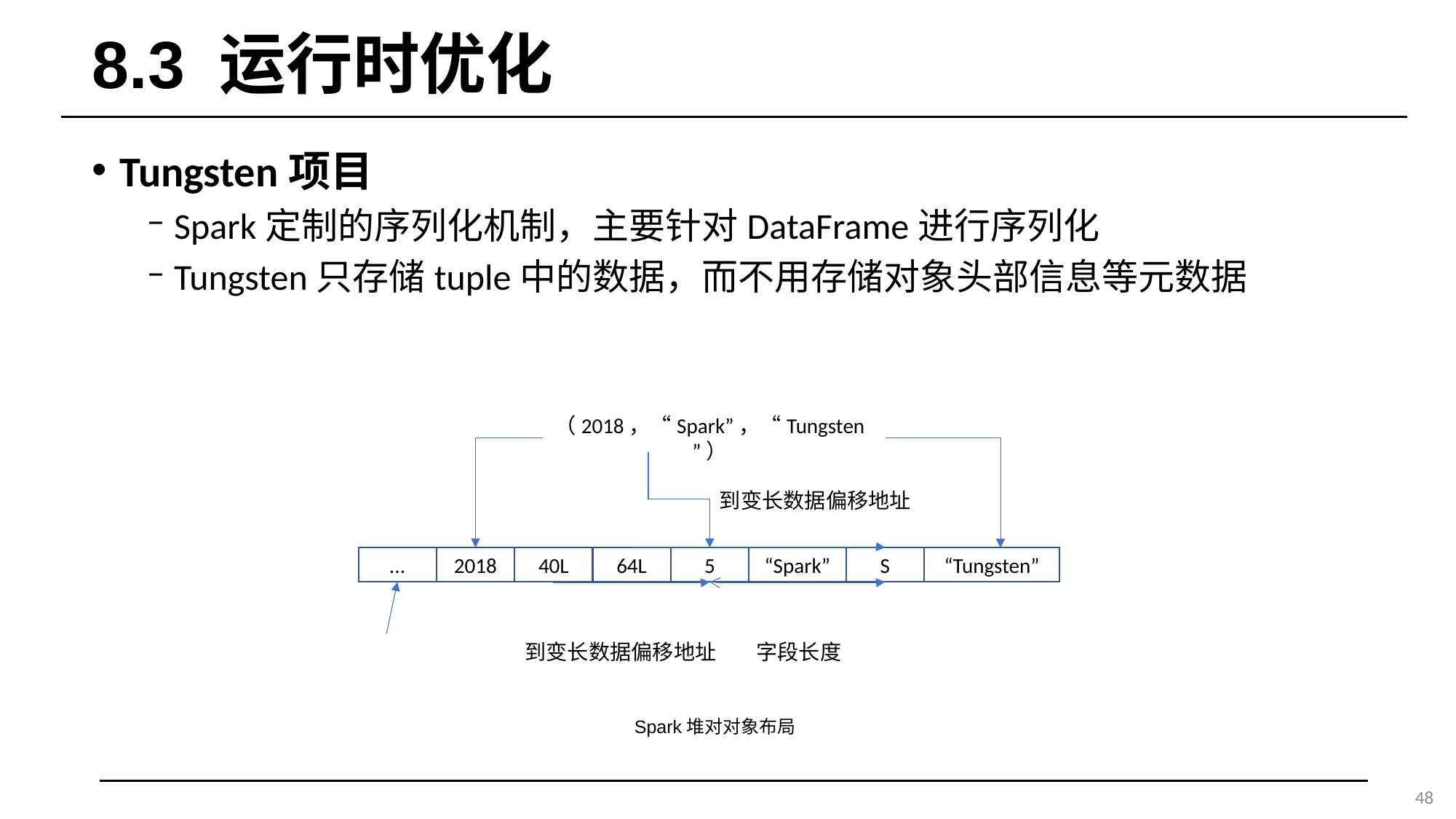

# 8.3 运行时优化
Tungsten项目
Spark定制的序列化机制，主要针对DataFrame进行序列化
Tungsten只存储tuple中的数据，而不用存储对象头部信息等元数据

（2018，“Spark”，“Tungsten”）
到变长数据偏移地址
...
2018
40L
64L
5
“Spark”
S
“Tungsten”
到变长数据偏移地址
字段长度
Spark堆对对象布局
48